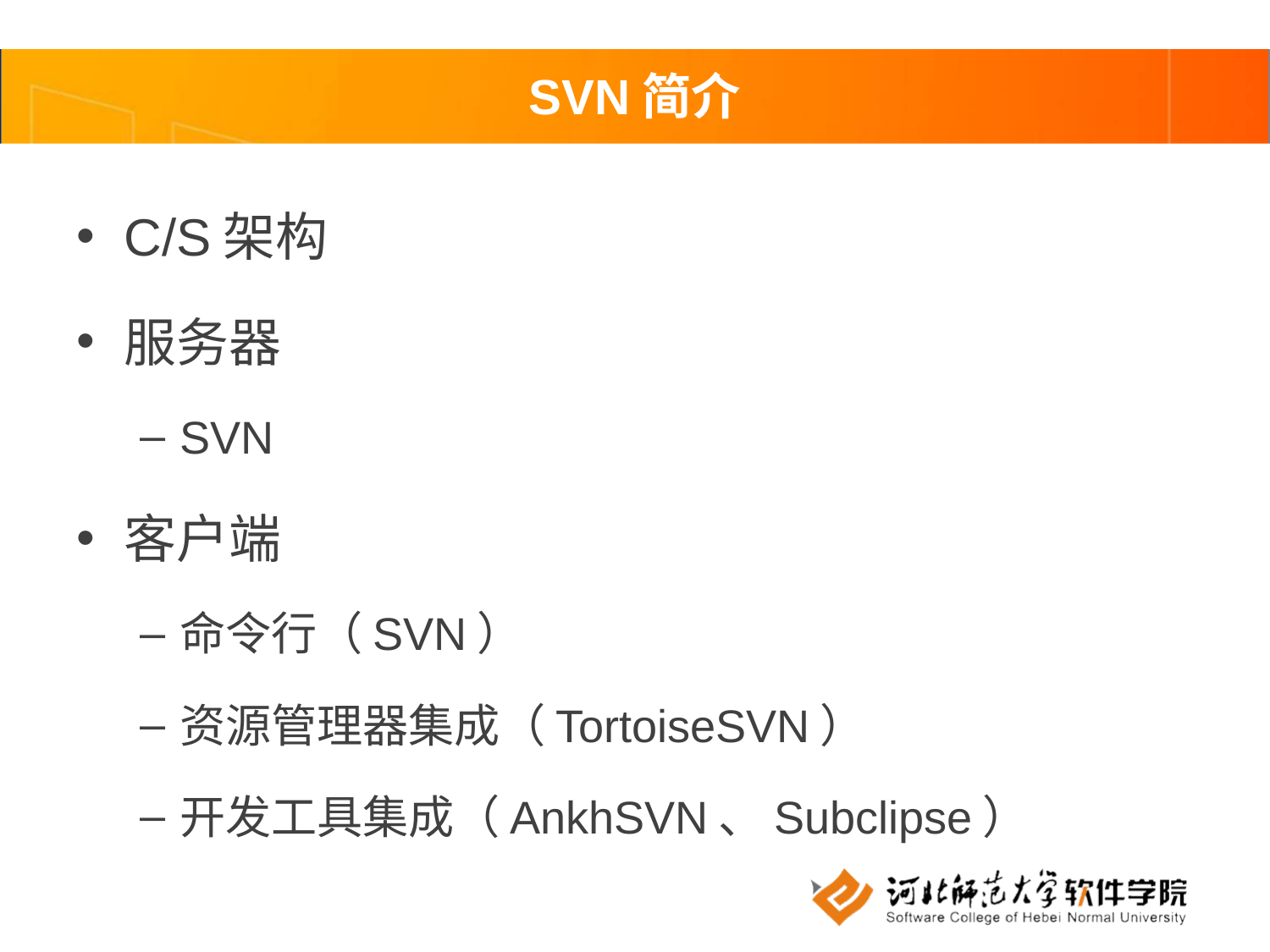

# SVN简介
C/S架构
服务器
SVN
客户端
命令行（SVN）
资源管理器集成（TortoiseSVN）
开发工具集成（AnkhSVN、Subclipse）